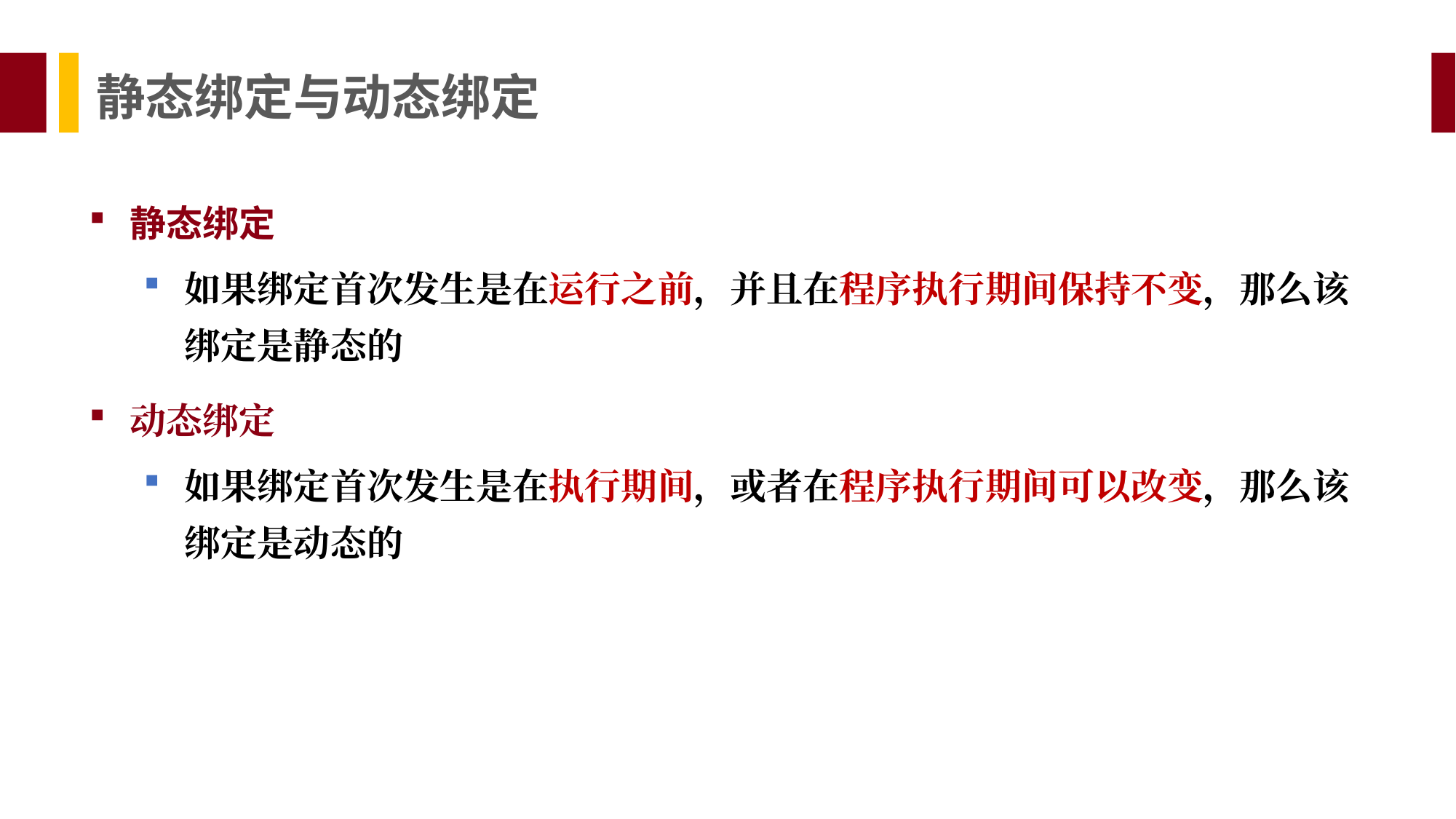

静态绑定与动态绑定
静态绑定
如果绑定首次发生是在运行之前，并且在程序执行期间保持不变，那么该绑定是静态的
动态绑定
如果绑定首次发生是在执行期间，或者在程序执行期间可以改变，那么该绑定是动态的